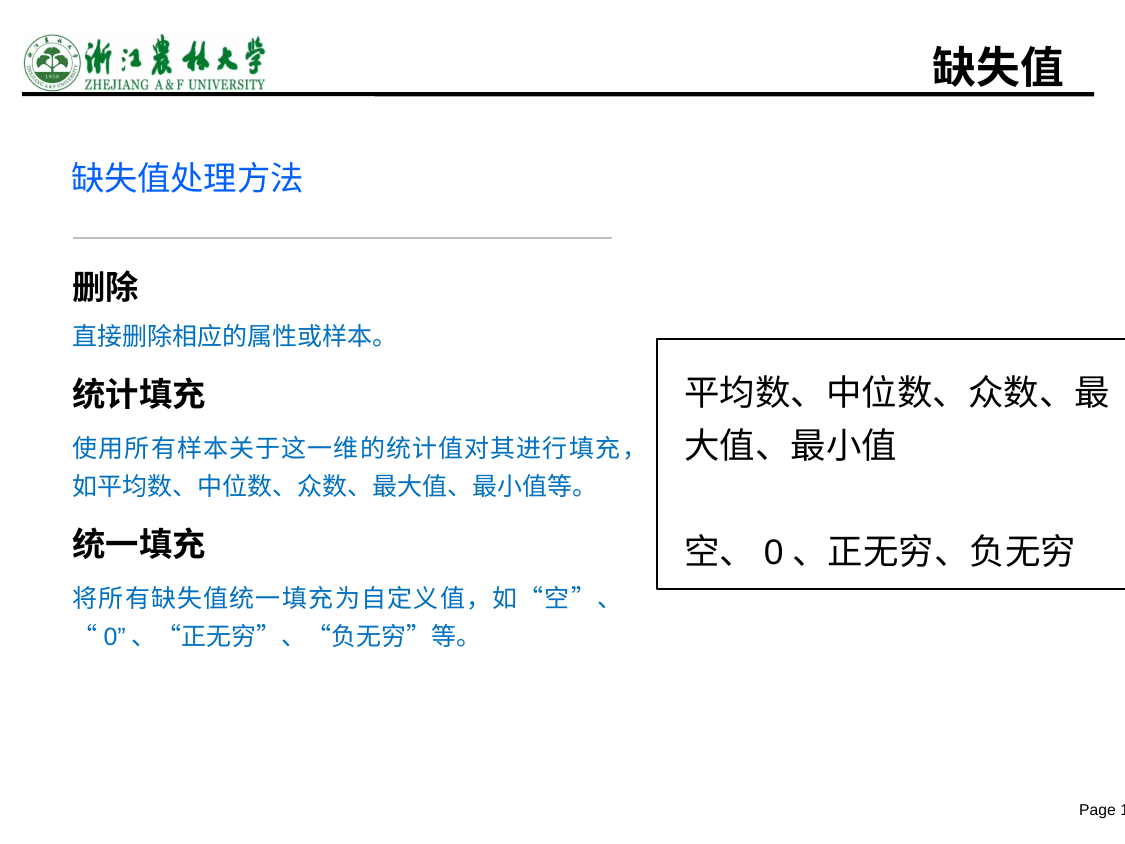

# 缺失值
缺失值处理方法
删除
直接删除相应的属性或样本。
统计填充
使用所有样本关于这一维的统计值对其进行填充，如平均数、中位数、众数、最大值、最小值等。
统一填充
将所有缺失值统一填充为自定义值，如“空”、“0”、“正无穷”、“负无穷”等。

平均数、中位数、众数、最大值、最小值

空、0、正无穷、负无穷